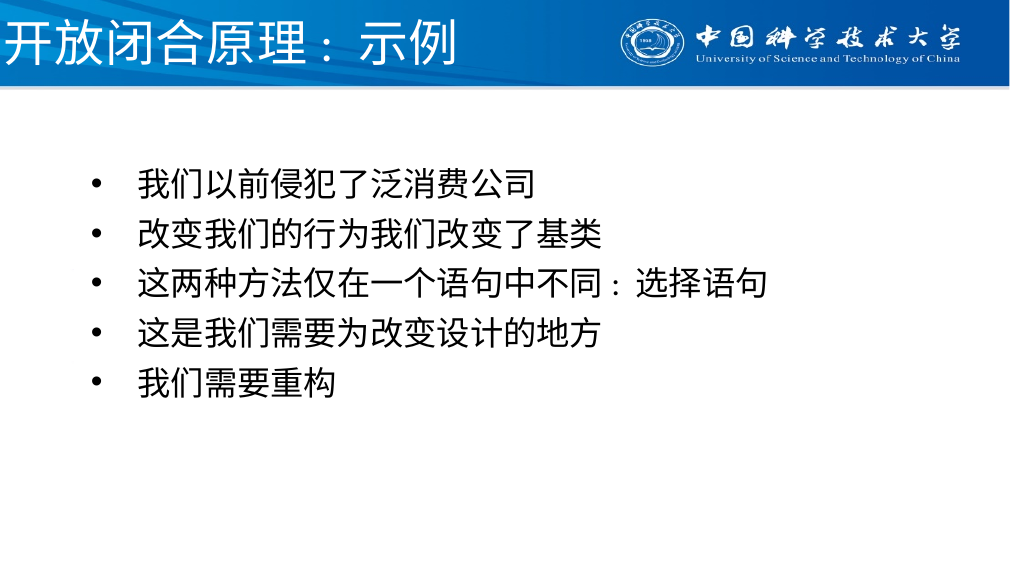

# 开放闭合原理: 示例
我们以前侵犯了泛消费公司
改变我们的行为我们改变了基类
这两种方法仅在一个语句中不同: 选择语句
这是我们需要为改变设计的地方
我们需要重构